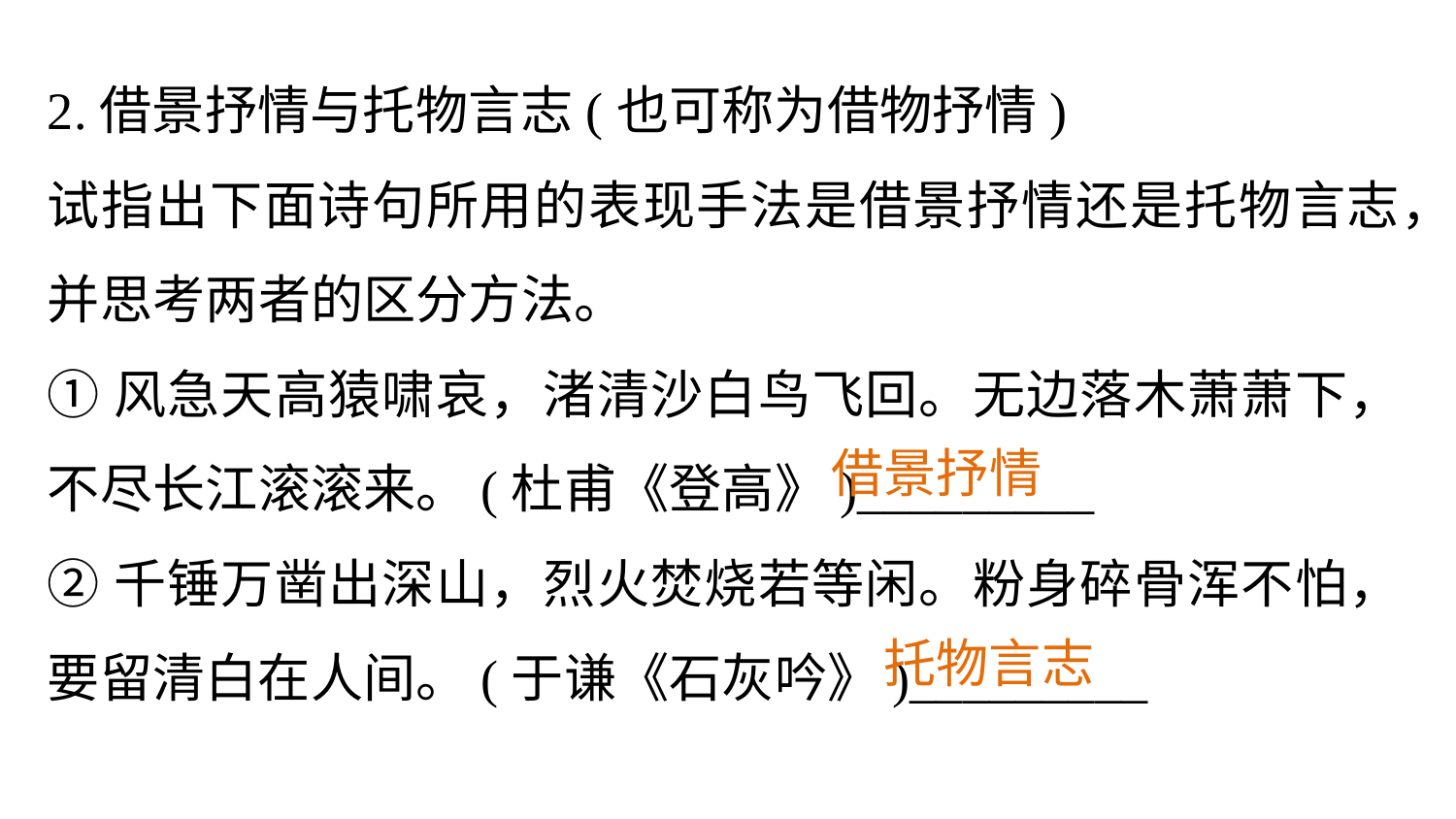

2.借景抒情与托物言志(也可称为借物抒情)
试指出下面诗句所用的表现手法是借景抒情还是托物言志，并思考两者的区分方法。
①风急天高猿啸哀，渚清沙白鸟飞回。无边落木萧萧下，不尽长江滚滚来。(杜甫《登高》)_________
②千锤万凿出深山，烈火焚烧若等闲。粉身碎骨浑不怕，要留清白在人间。(于谦《石灰吟》)_________
借景抒情
托物言志